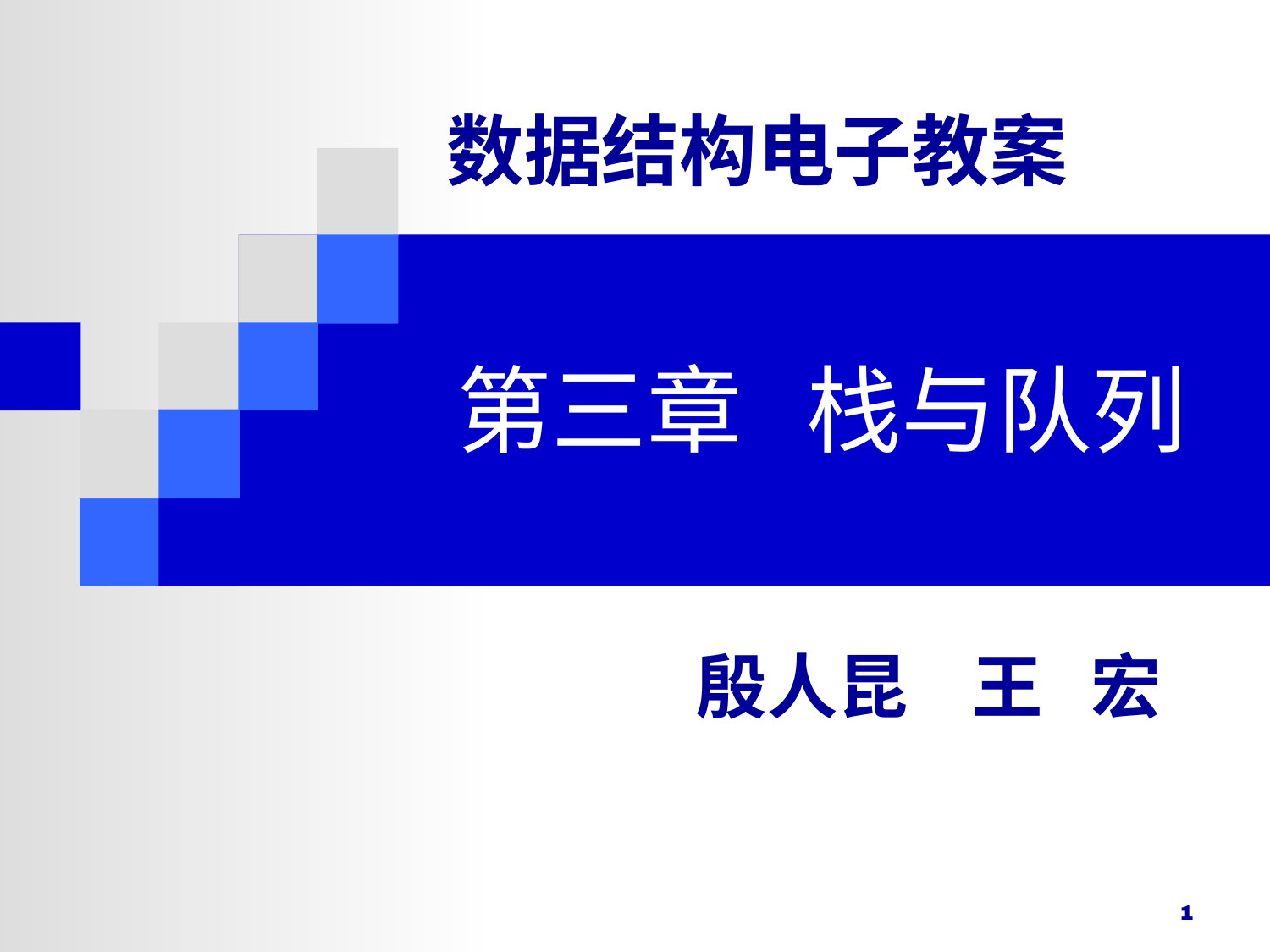

数据结构电子教案
# 第三章   栈与队列
殷人昆    王   宏
1